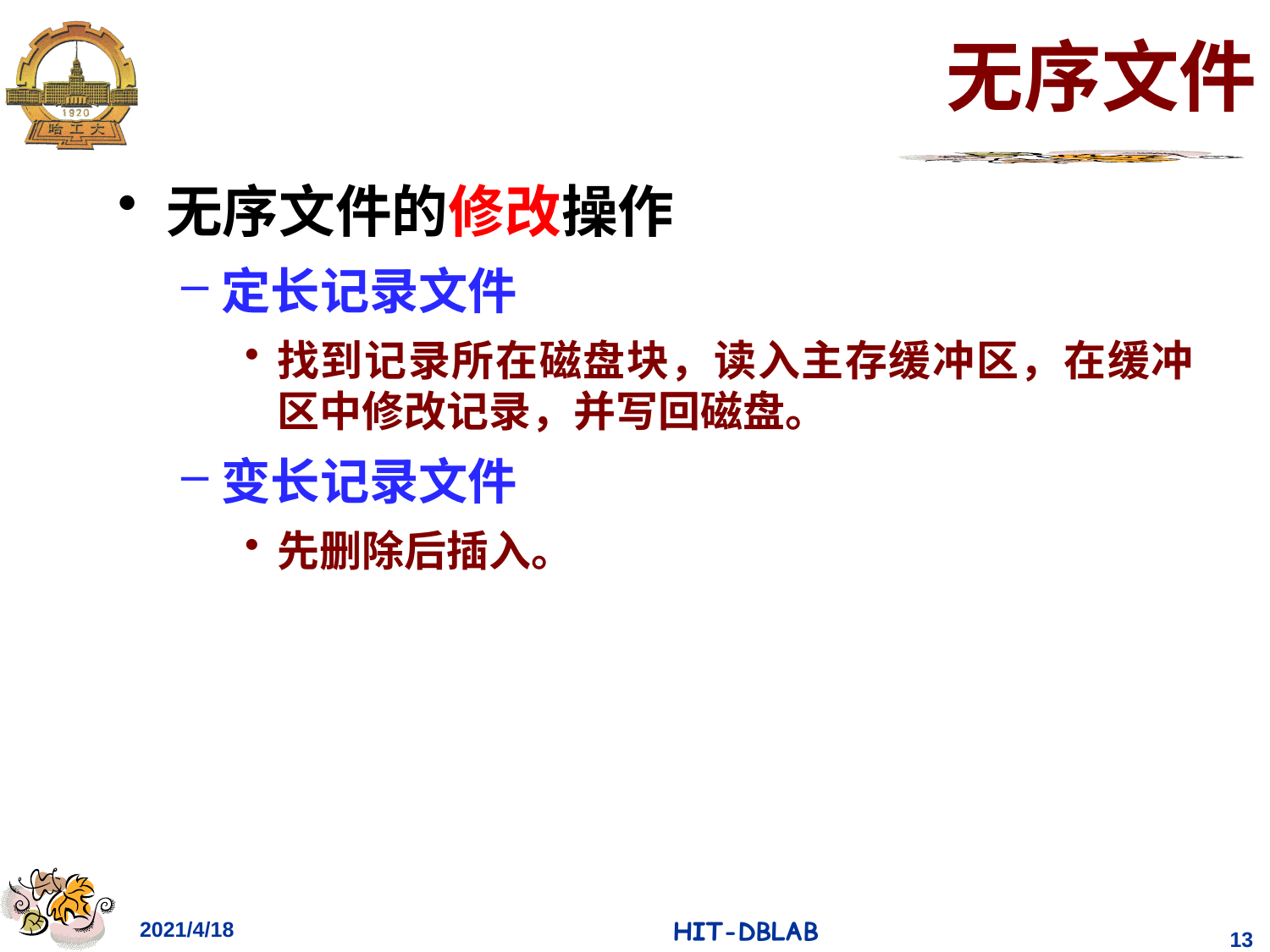

# 无序文件
无序文件的修改操作
定长记录文件
找到记录所在磁盘块，读入主存缓冲区，在缓冲区中修改记录，并写回磁盘。
变长记录文件
先删除后插入。
2021/4/18
HIT-DBLAB
136